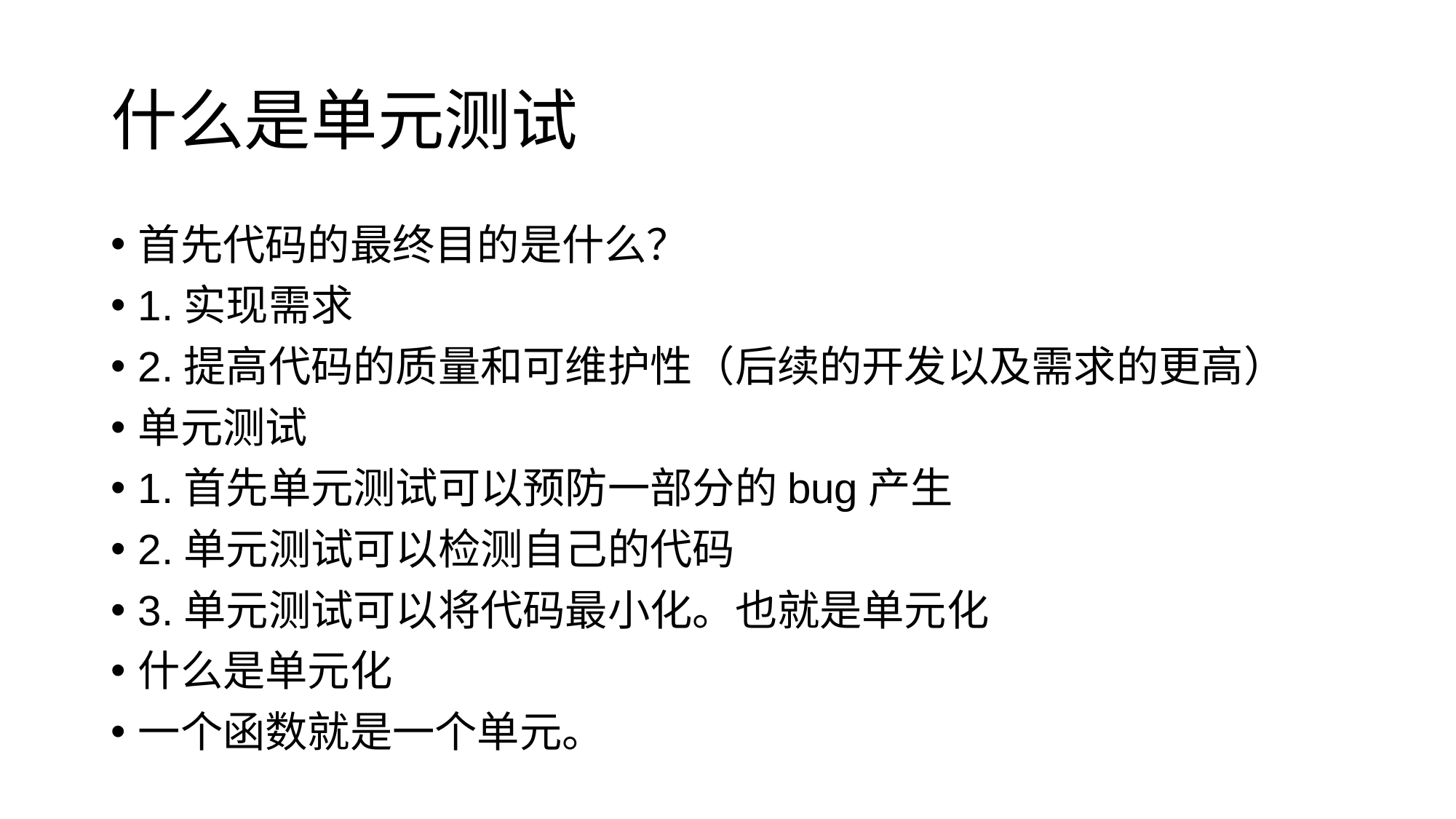

# 什么是单元测试
首先代码的最终目的是什么？
1.实现需求
2.提高代码的质量和可维护性（后续的开发以及需求的更高）
单元测试
1.首先单元测试可以预防一部分的bug产生
2.单元测试可以检测自己的代码
3.单元测试可以将代码最小化。也就是单元化
什么是单元化
一个函数就是一个单元。